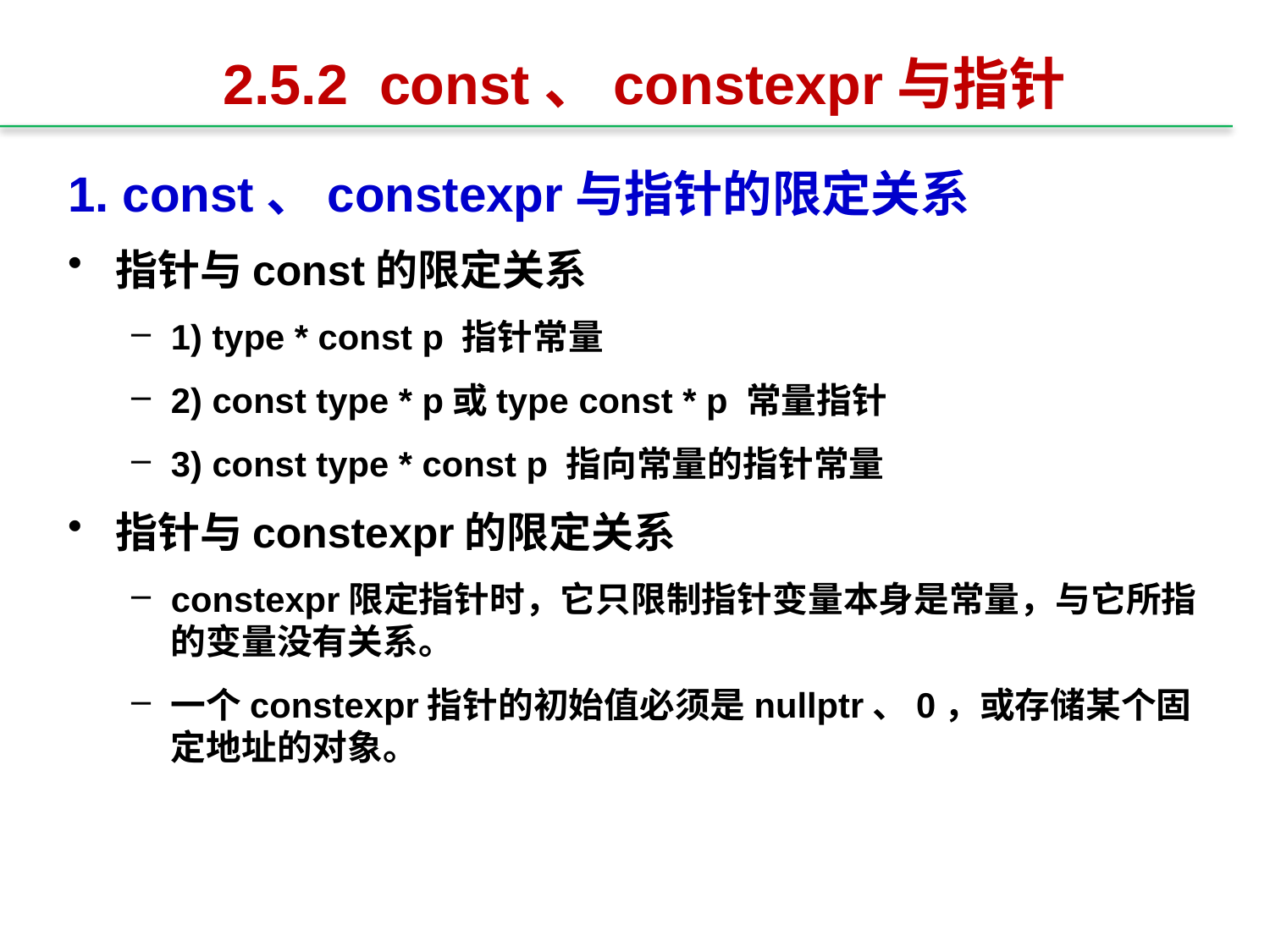

# 2.5.2  const、constexpr与指针
1. const、constexpr与指针的限定关系
指针与const的限定关系
1) type * const p 指针常量
2) const type * p或type const * p 常量指针
3) const type * const p 指向常量的指针常量
指针与constexpr的限定关系
constexpr限定指针时，它只限制指针变量本身是常量，与它所指的变量没有关系。
一个constexpr指针的初始值必须是nullptr、0，或存储某个固定地址的对象。